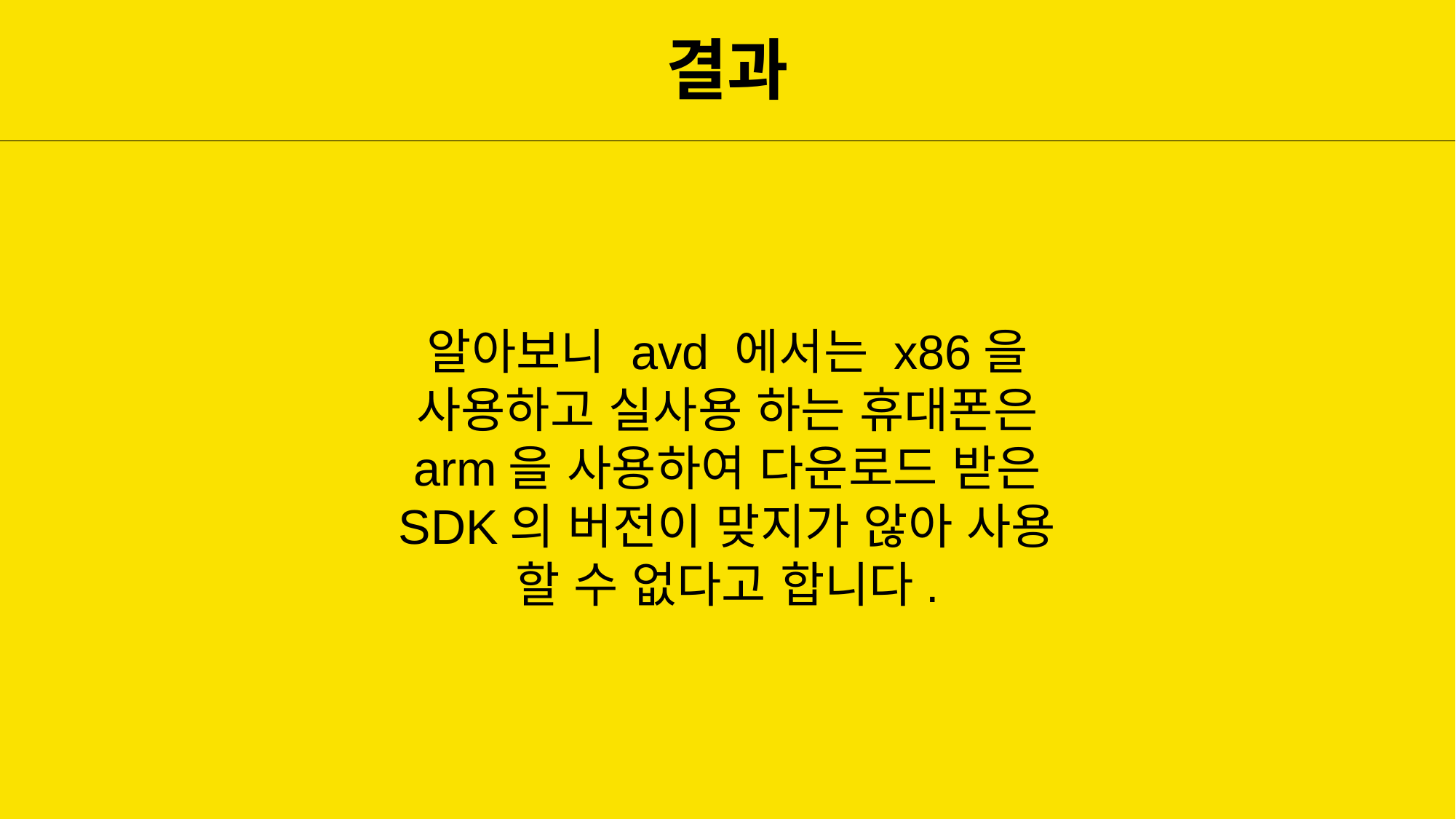

# 결과
알아보니 avd 에서는 x86을 사용하고 실사용 하는 휴대폰은 arm을 사용하여 다운로드 받은 SDK의 버전이 맞지가 않아 사용 할 수 없다고 합니다.